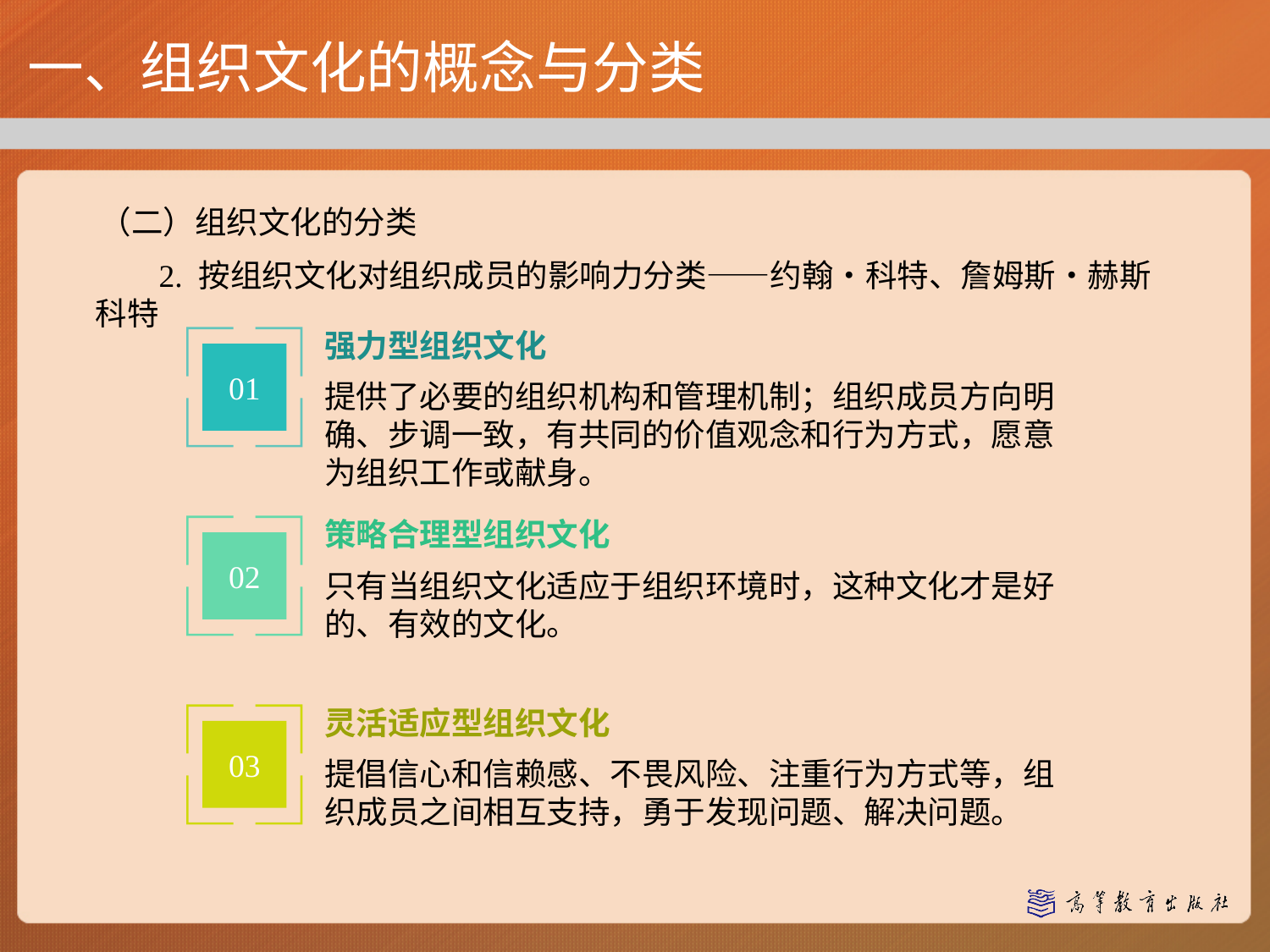

一、组织文化的概念与分类
（二）组织文化的分类
2. 按组织文化对组织成员的影响力分类——约翰•科特、詹姆斯•赫斯科特
强力型组织文化

01
提供了必要的组织机构和管理机制；组织成员方向明确、步调一致，有共同的价值观念和行为方式，愿意为组织工作或献身。
策略合理型组织文化

02
只有当组织文化适应于组织环境时，这种文化才是好的、有效的文化。
灵活适应型组织文化

03
提倡信心和信赖感、不畏风险、注重行为方式等，组织成员之间相互支持，勇于发现问题、解决问题。